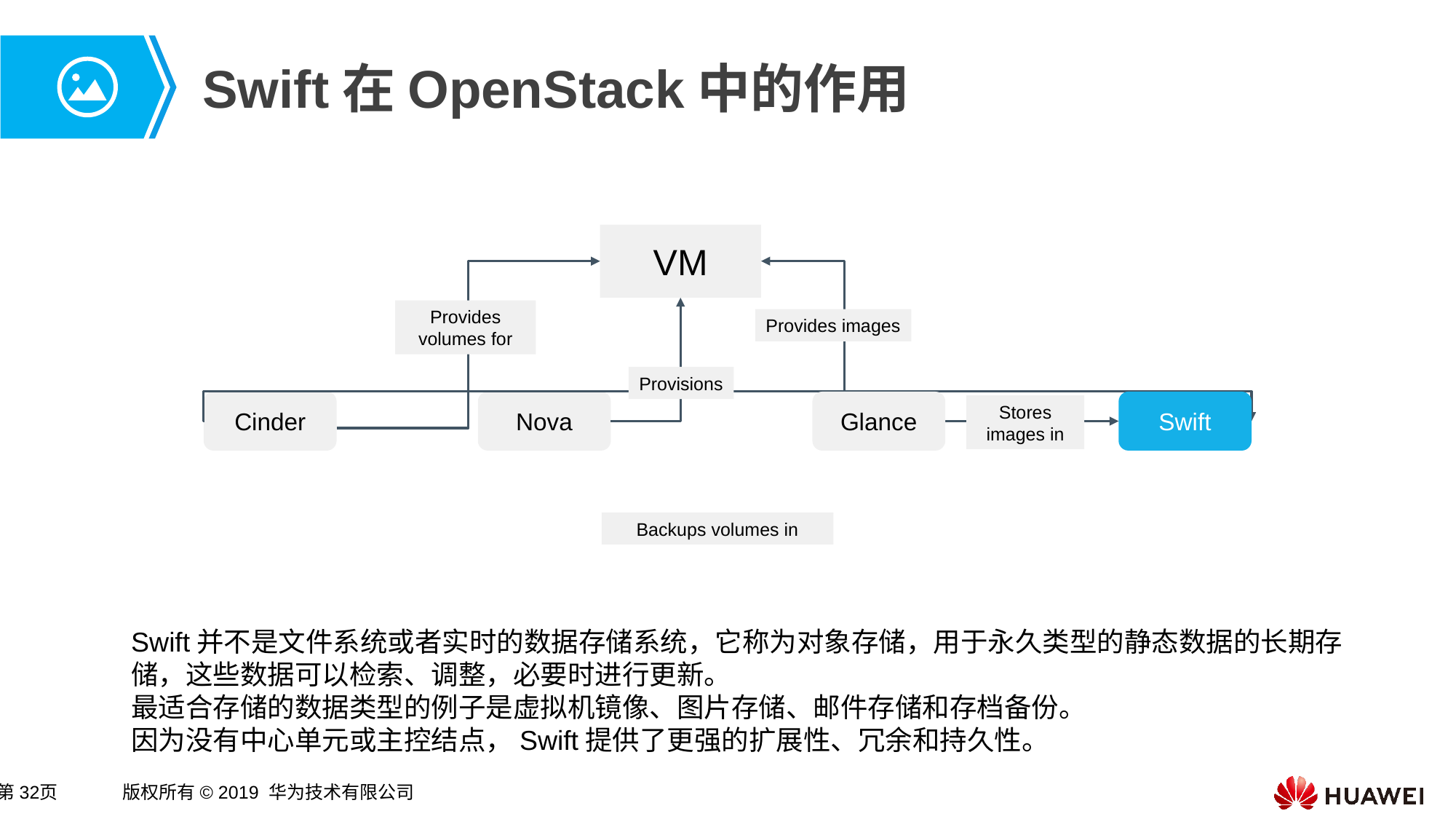

# Swift在OpenStack中的作用
VM
Provides volumes for
Provides images
Provisions
Cinder
Nova
Glance
Swift
Stores images in
Backups volumes in
Swift并不是文件系统或者实时的数据存储系统，它称为对象存储，用于永久类型的静态数据的长期存储，这些数据可以检索、调整，必要时进行更新。
最适合存储的数据类型的例子是虚拟机镜像、图片存储、邮件存储和存档备份。
因为没有中心单元或主控结点，Swift提供了更强的扩展性、冗余和持久性。